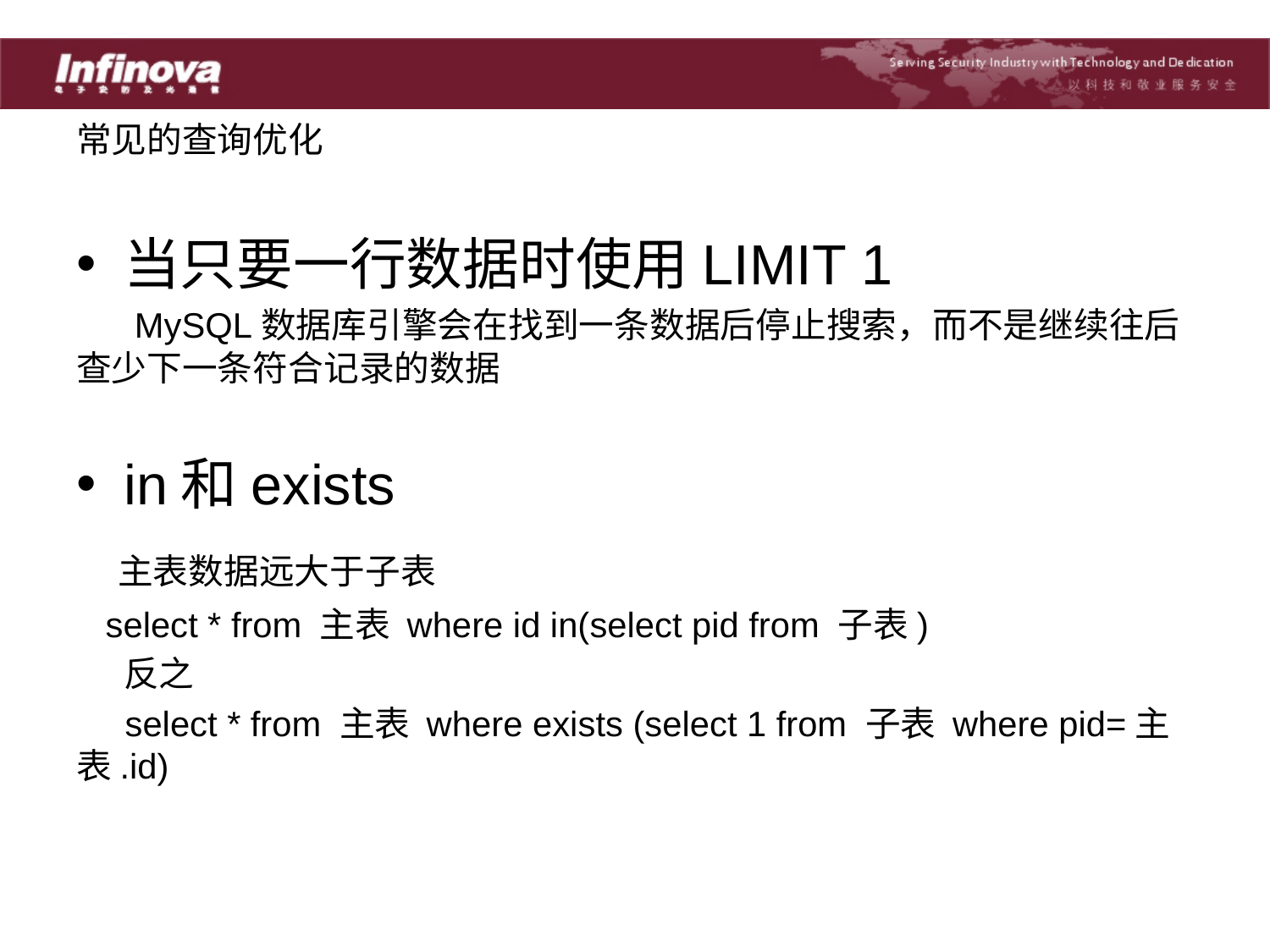

# 常见的查询优化
当只要一行数据时使用LIMIT 1
      MySQL数据库引擎会在找到一条数据后停止搜索，而不是继续往后查少下一条符合记录的数据

in和exists
   主表数据远大于子表
   select * from 主表 where id in(select pid from 子表)
     反之
     select * from 主表 where exists (select 1 from 子表 where pid=主表.id)